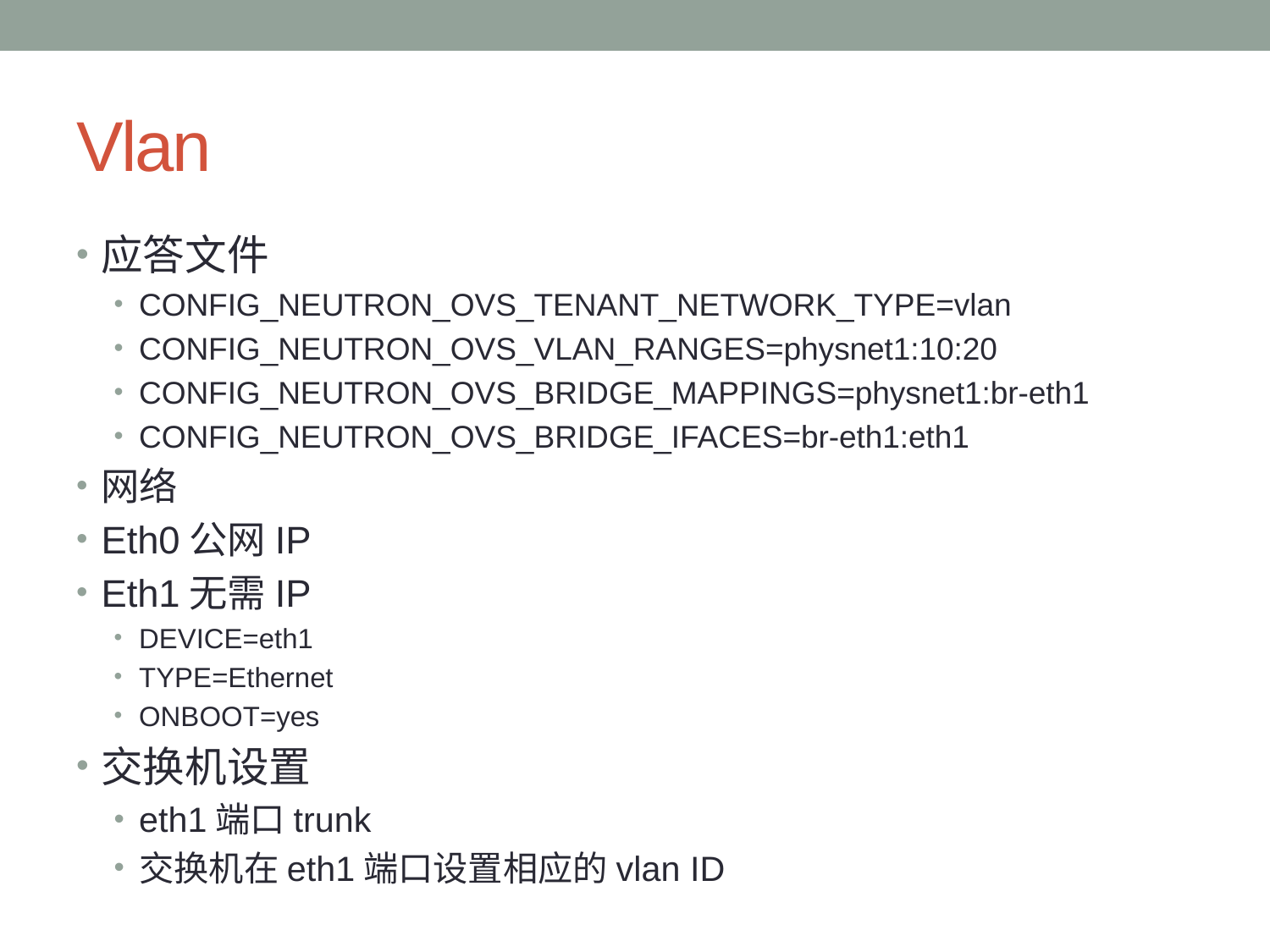

# Vlan
应答文件
CONFIG_NEUTRON_OVS_TENANT_NETWORK_TYPE=vlan
CONFIG_NEUTRON_OVS_VLAN_RANGES=physnet1:10:20
CONFIG_NEUTRON_OVS_BRIDGE_MAPPINGS=physnet1:br-eth1
CONFIG_NEUTRON_OVS_BRIDGE_IFACES=br-eth1:eth1
网络
Eth0公网IP
Eth1无需IP
DEVICE=eth1
TYPE=Ethernet
ONBOOT=yes
交换机设置
eth1端口trunk
交换机在eth1端口设置相应的vlan ID